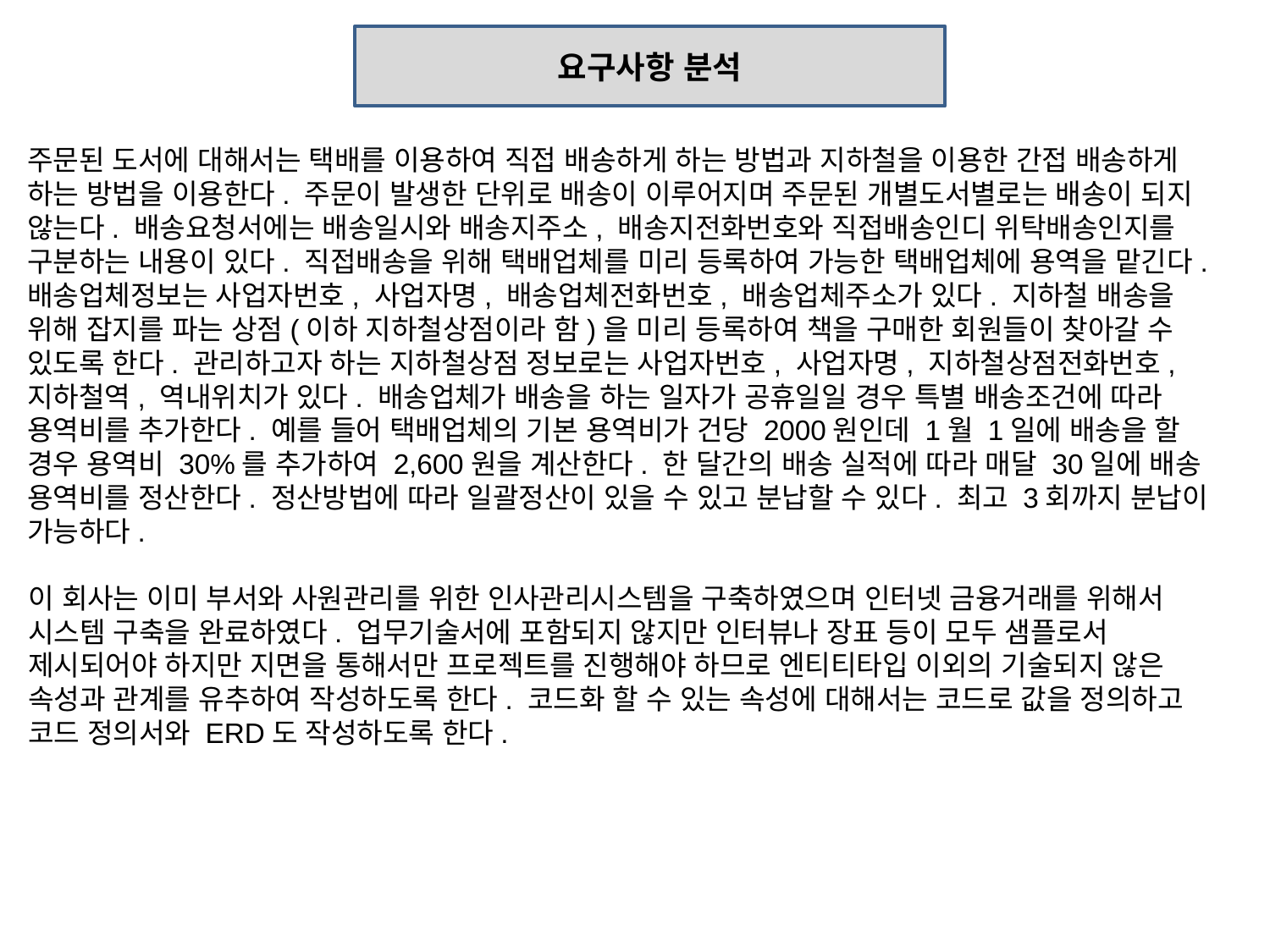

요구사항 분석
주문된 도서에 대해서는 택배를 이용하여 직접 배송하게 하는 방법과 지하철을 이용한 간접 배송하게 하는 방법을 이용한다. 주문이 발생한 단위로 배송이 이루어지며 주문된 개별도서별로는 배송이 되지 않는다. 배송요청서에는 배송일시와 배송지주소, 배송지전화번호와 직접배송인디 위탁배송인지를 구분하는 내용이 있다. 직접배송을 위해 택배업체를 미리 등록하여 가능한 택배업체에 용역을 맡긴다. 배송업체정보는 사업자번호, 사업자명, 배송업체전화번호, 배송업체주소가 있다. 지하철 배송을 위해 잡지를 파는 상점(이하 지하철상점이라 함)을 미리 등록하여 책을 구매한 회원들이 찾아갈 수 있도록 한다. 관리하고자 하는 지하철상점 정보로는 사업자번호, 사업자명, 지하철상점전화번호, 지하철역, 역내위치가 있다. 배송업체가 배송을 하는 일자가 공휴일일 경우 특별 배송조건에 따라 용역비를 추가한다. 예를 들어 택배업체의 기본 용역비가 건당 2000원인데 1월 1일에 배송을 할 경우 용역비 30%를 추가하여 2,600원을 계산한다. 한 달간의 배송 실적에 따라 매달 30일에 배송 용역비를 정산한다. 정산방법에 따라 일괄정산이 있을 수 있고 분납할 수 있다. 최고 3회까지 분납이 가능하다.
이 회사는 이미 부서와 사원관리를 위한 인사관리시스템을 구축하였으며 인터넷 금융거래를 위해서 시스템 구축을 완료하였다. 업무기술서에 포함되지 않지만 인터뷰나 장표 등이 모두 샘플로서 제시되어야 하지만 지면을 통해서만 프로젝트를 진행해야 하므로 엔티티타입 이외의 기술되지 않은 속성과 관계를 유추하여 작성하도록 한다. 코드화 할 수 있는 속성에 대해서는 코드로 값을 정의하고 코드 정의서와 ERD도 작성하도록 한다.